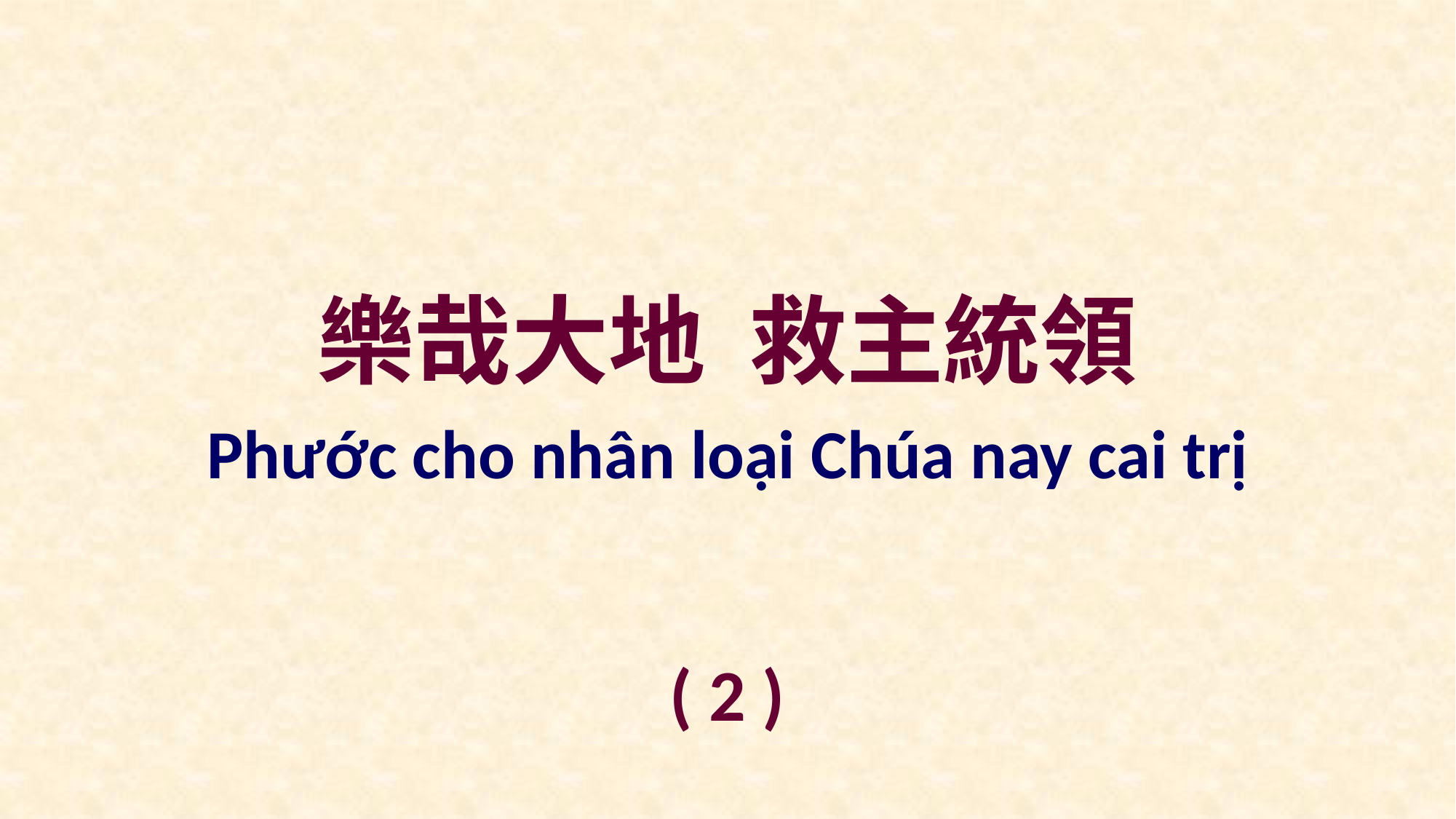

樂哉大地  救主統領
Phước cho nhân loại Chúa nay cai trị
( 2 )